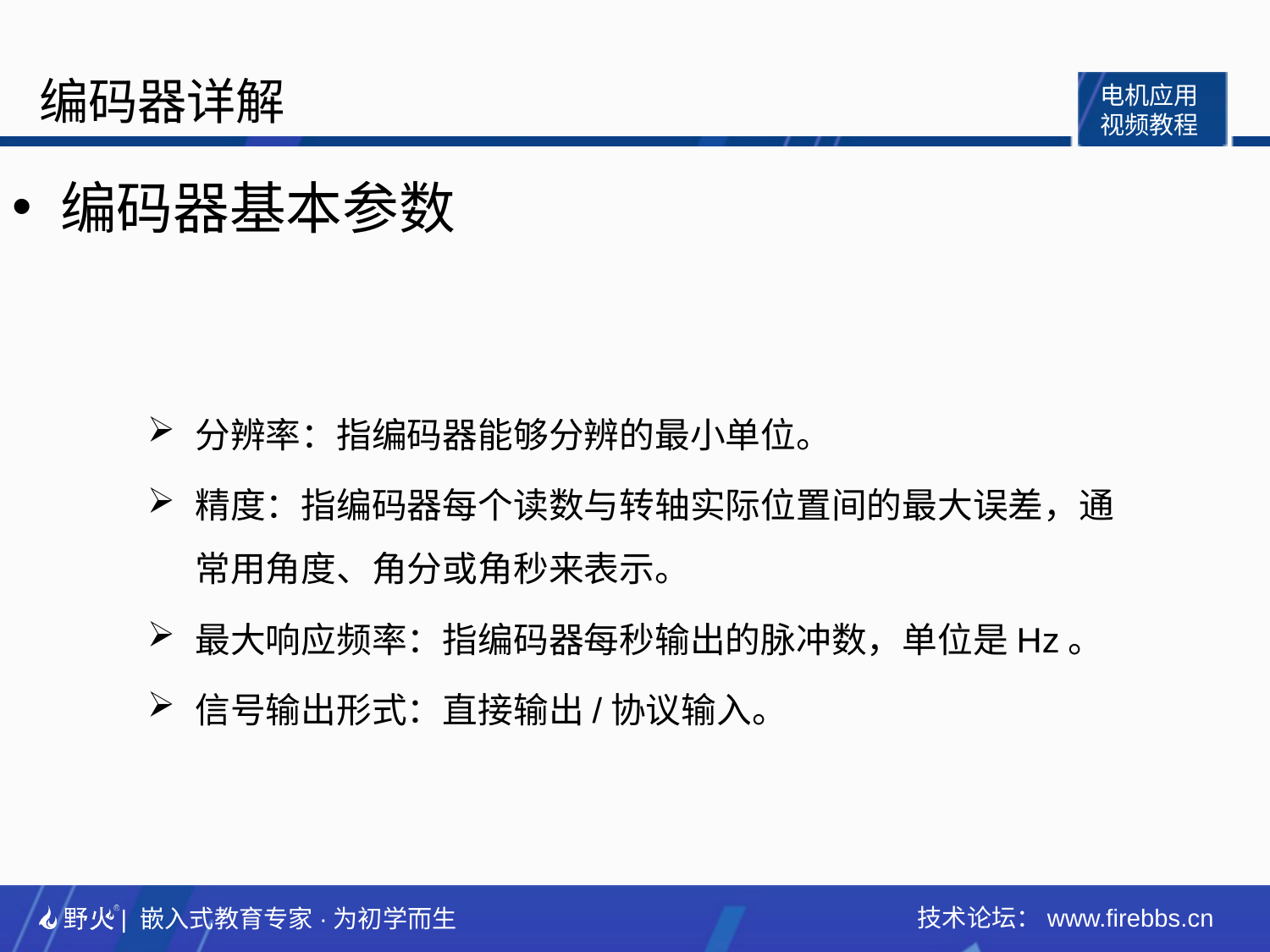

编码器基本参数

分辨率：指编码器能够分辨的最小单位。
精度：指编码器每个读数与转轴实际位置间的最大误差，通常用角度、角分或角秒来表示。
最大响应频率：指编码器每秒输出的脉冲数，单位是Hz。
信号输出形式：直接输出/协议输入。